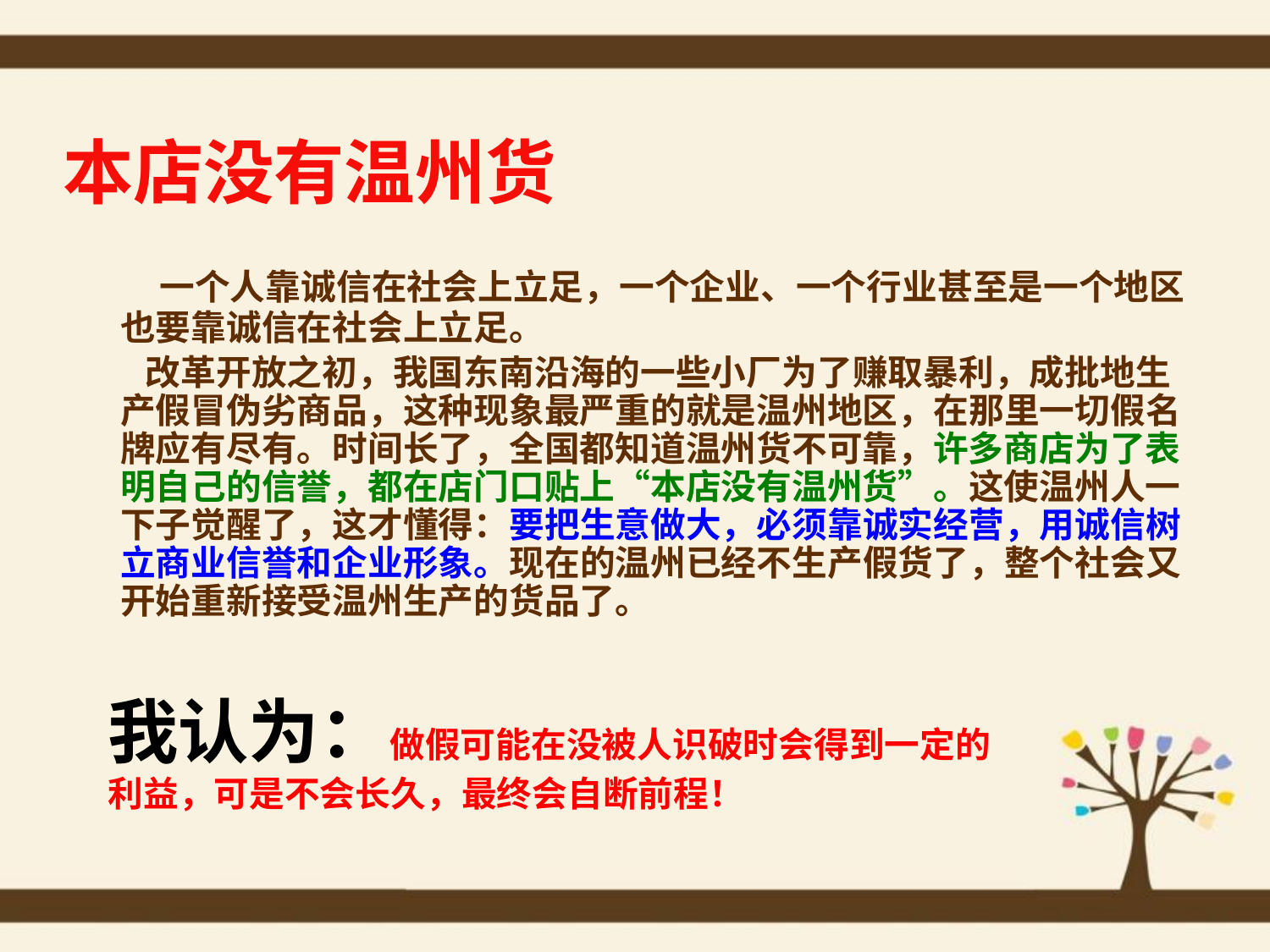

# 本店没有温州货

       一个人靠诚信在社会上立足，一个企业、一个行业甚至是一个地区也要靠诚信在社会上立足。
        改革开放之初，我国东南沿海的一些小厂为了赚取暴利，成批地生产假冒伪劣商品，这种现象最严重的就是温州地区，在那里一切假名牌应有尽有。时间长了，全国都知道温州货不可靠，许多商店为了表明自己的信誉，都在店门口贴上“本店没有温州货”。这使温州人一下子觉醒了，这才懂得：要把生意做大，必须靠诚实经营，用诚信树立商业信誉和企业形象。现在的温州已经不生产假货了，整个社会又开始重新接受温州生产的货品了。

我认为：做假可能在没被人识破时会得到一定的利益，可是不会长久，最终会自断前程！